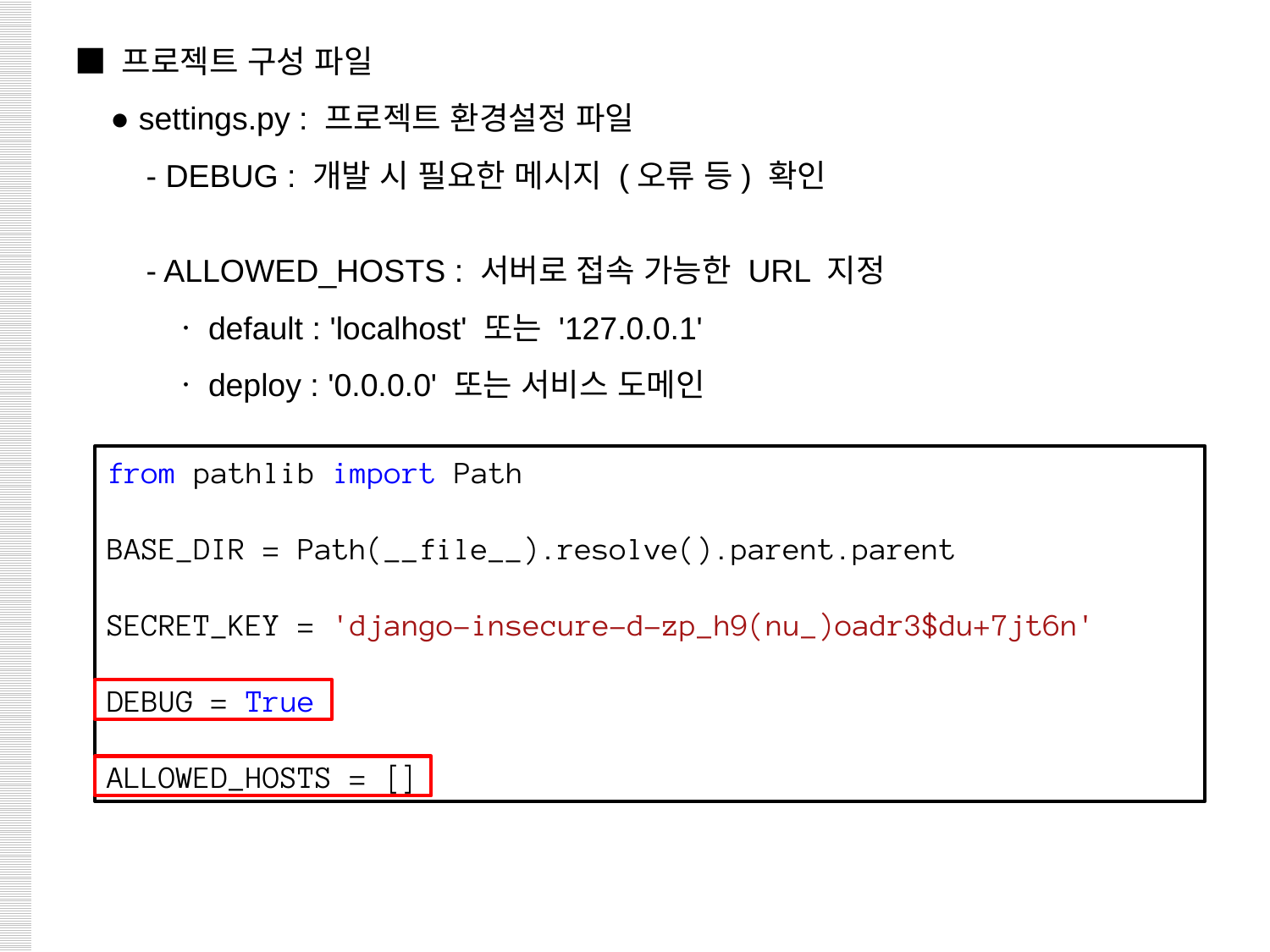

■ 프로젝트 구성 파일
    ● settings.py : 프로젝트 환경설정 파일
        - DEBUG : 개발 시 필요한 메시지 (오류 등) 확인

        - ALLOWED_HOSTS : 서버로 접속 가능한 URL 지정
          ㆍdefault : 'localhost' 또는 '127.0.0.1'
          ㆍdeploy : '0.0.0.0' 또는 서비스 도메인
from pathlib import Path
BASE_DIR = Path(__file__).resolve().parent.parent
SECRET_KEY = 'django-insecure-d-zp_h9(nu_)oadr3$du+7jt6n'
DEBUG = True
ALLOWED_HOSTS = []